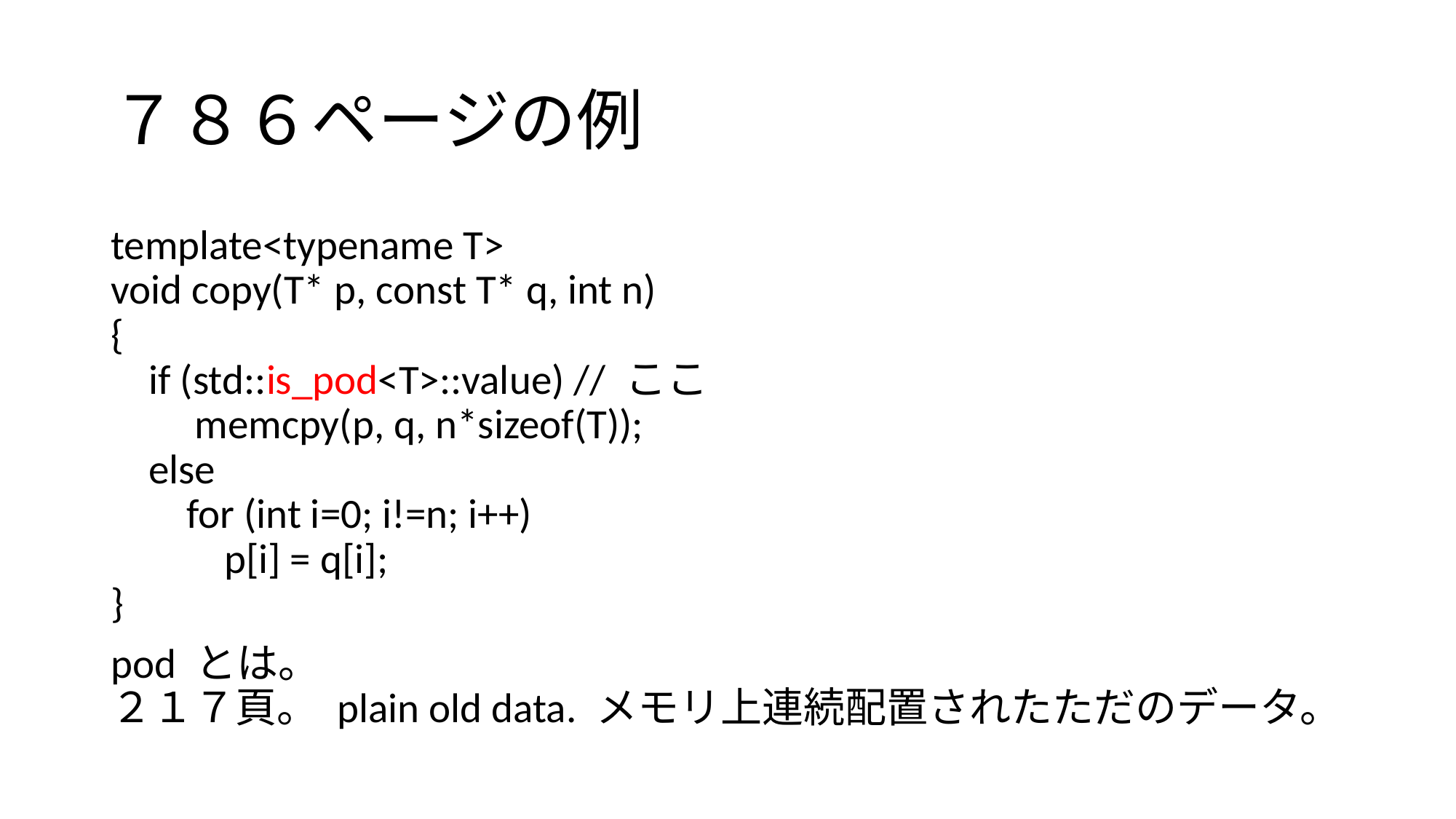

# ７８６ページの例
template<typename T>
void copy(T* p, const T* q, int n)
{
    if (std::is_pod<T>::value) // ここ
        memcpy(p, q, n*sizeof(T));
    else
        for (int i=0; i!=n; i++)
            p[i] = q[i];
}
pod とは。
２１７頁。 plain old data. メモリ上連続配置されたただのデータ。